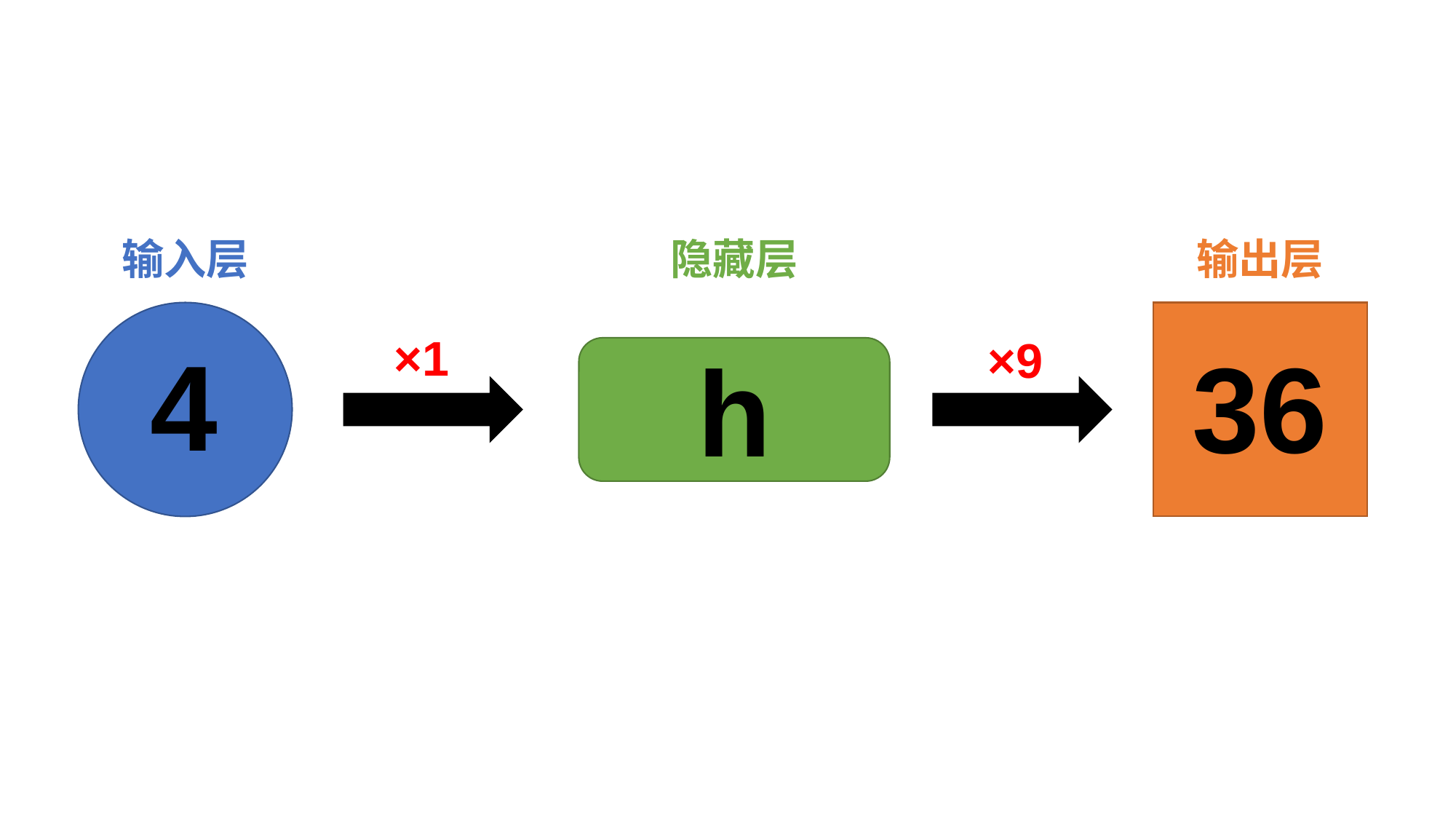

输入层
隐藏层
输出层

×1
4
×9
36
h